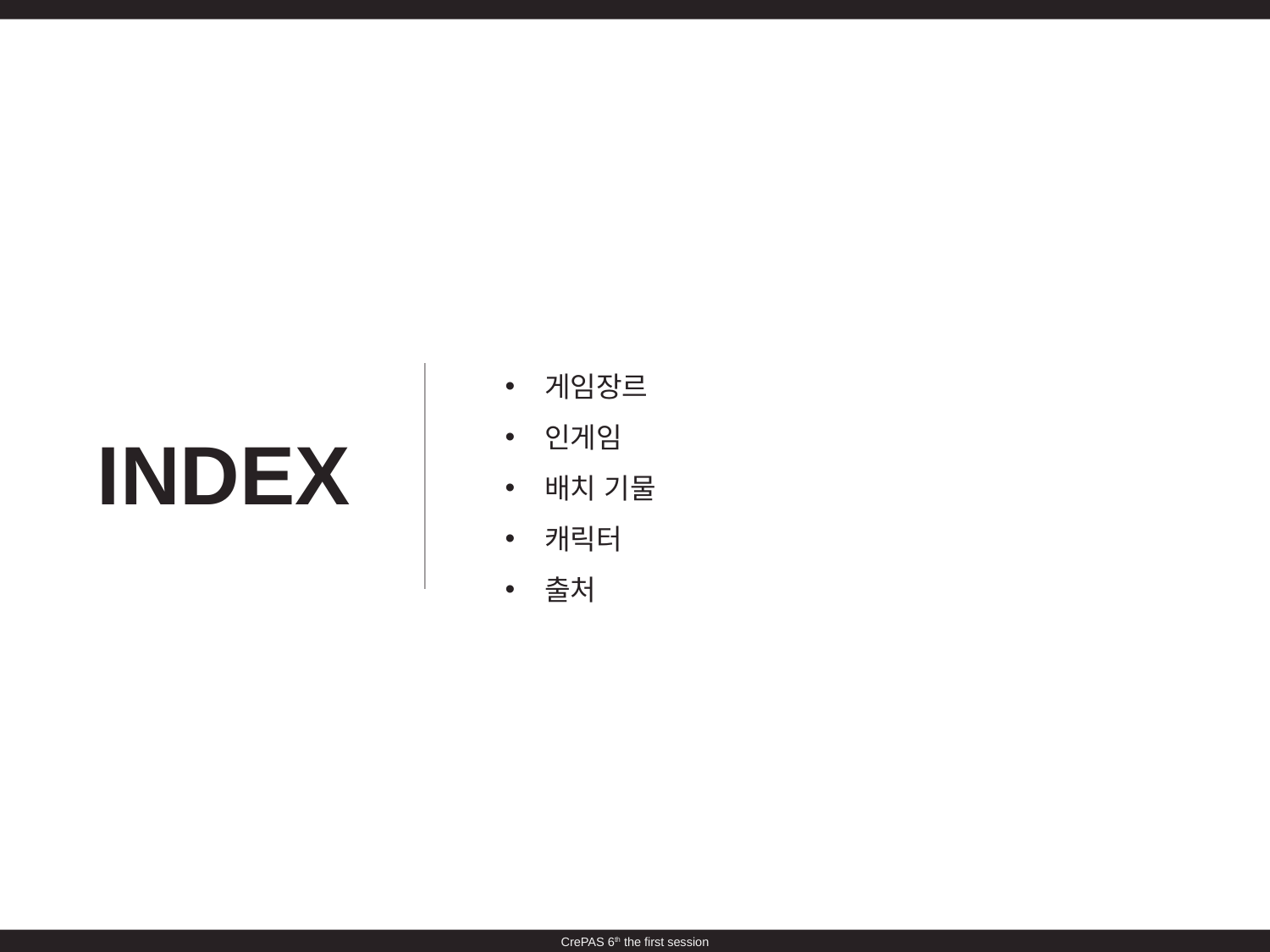

게임장르
인게임
배치 기물
캐릭터
출처
INDEX
CrePAS 6th the first session